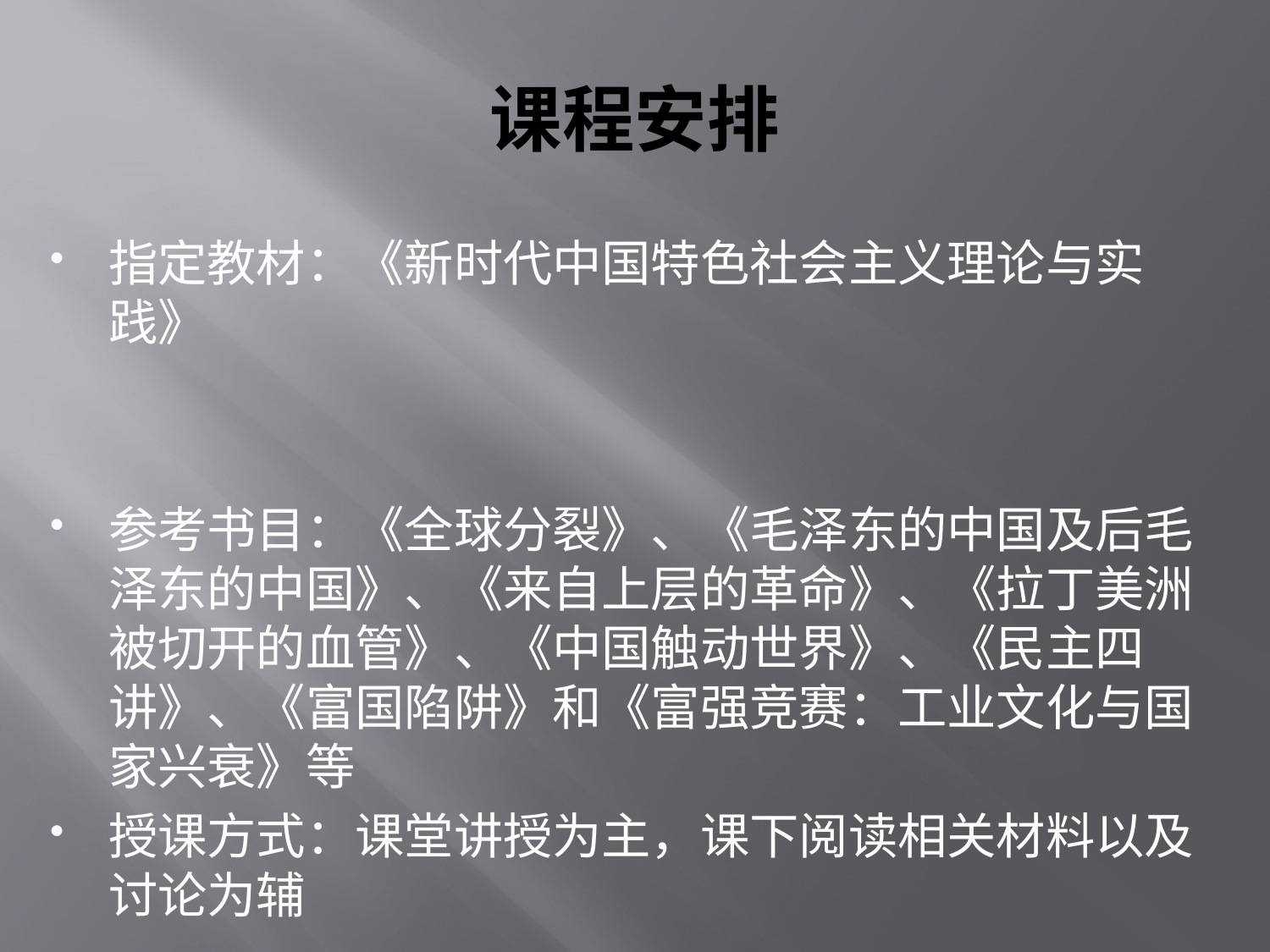

# 课程安排
指定教材：《新时代中国特色社会主义理论与实践》

参考书目：《全球分裂》、《毛泽东的中国及后毛泽东的中国》、《来自上层的革命》、《拉丁美洲被切开的血管》、《中国触动世界》、《民主四讲》、《富国陷阱》和《富强竞赛：工业文化与国家兴衰》等
授课方式：课堂讲授为主，课下阅读相关材料以及讨论为辅